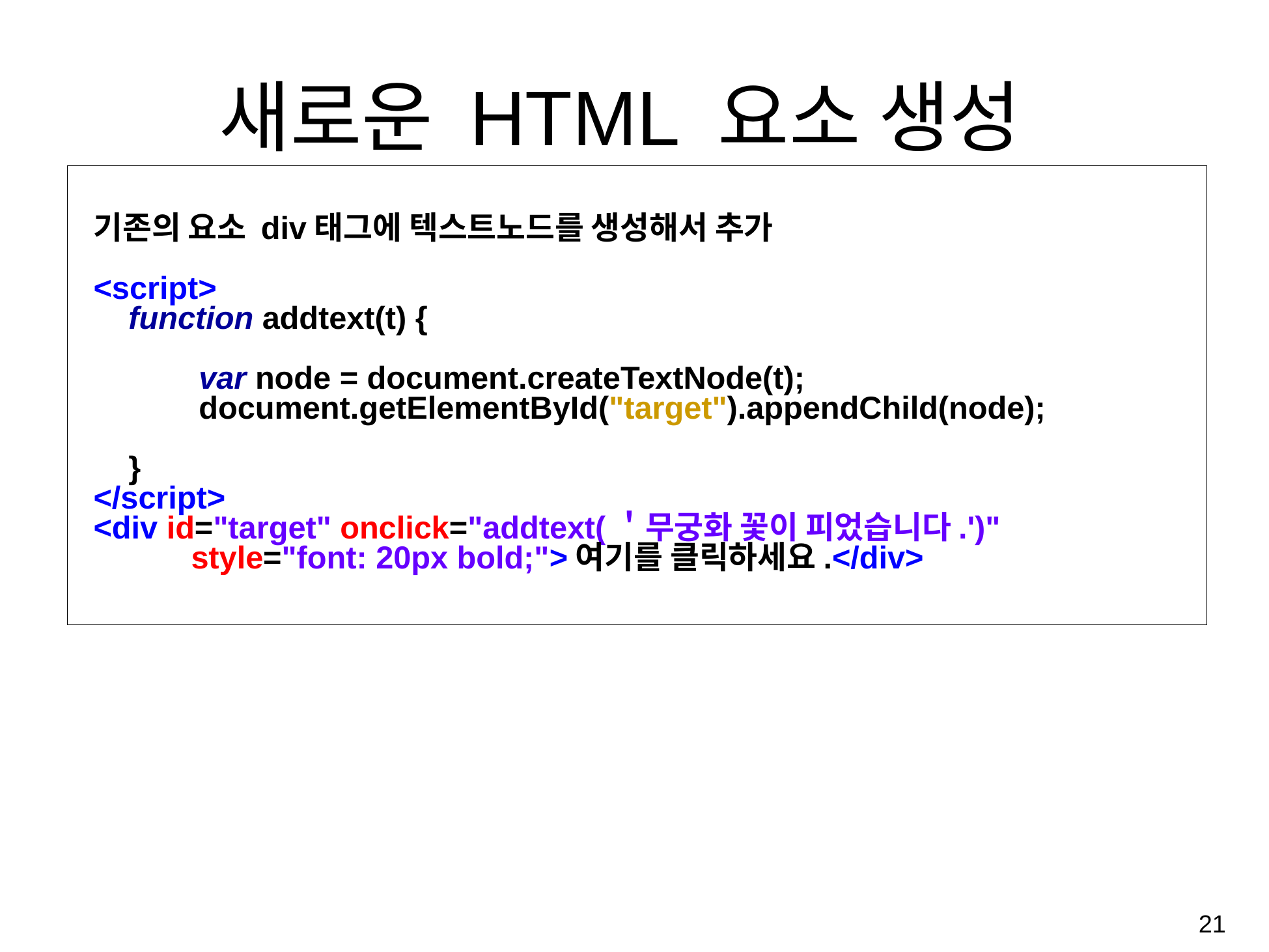

새로운 HTML 요소 생성
기존의 요소 div태그에 텍스트노드를 생성해서 추가

<script>
    function addtext(t) {

            var node = document.createTextNode(t);
            document.getElementById("target").appendChild(node);

    }
</script>
<div id="target" onclick="addtext(＇무궁화 꽃이 피었습니다.')"
	style="font: 20px bold;">여기를 클릭하세요.</div>
21